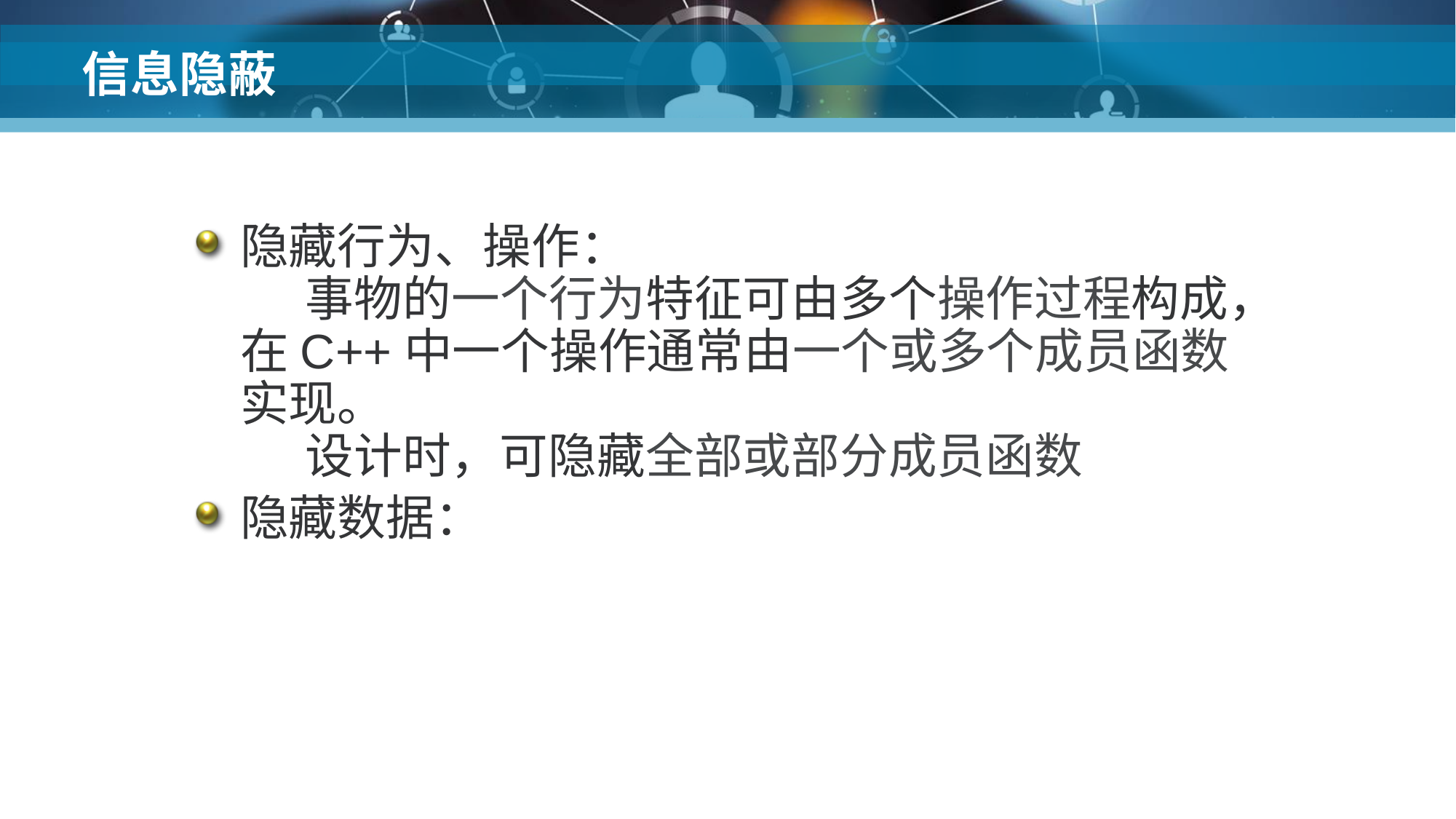

# 信息隐蔽
隐藏行为、操作：
      事物的一个行为特征可由多个操作过程构成，在C++中一个操作通常由一个或多个成员函数实现。
      设计时，可隐藏全部或部分成员函数
隐藏数据：